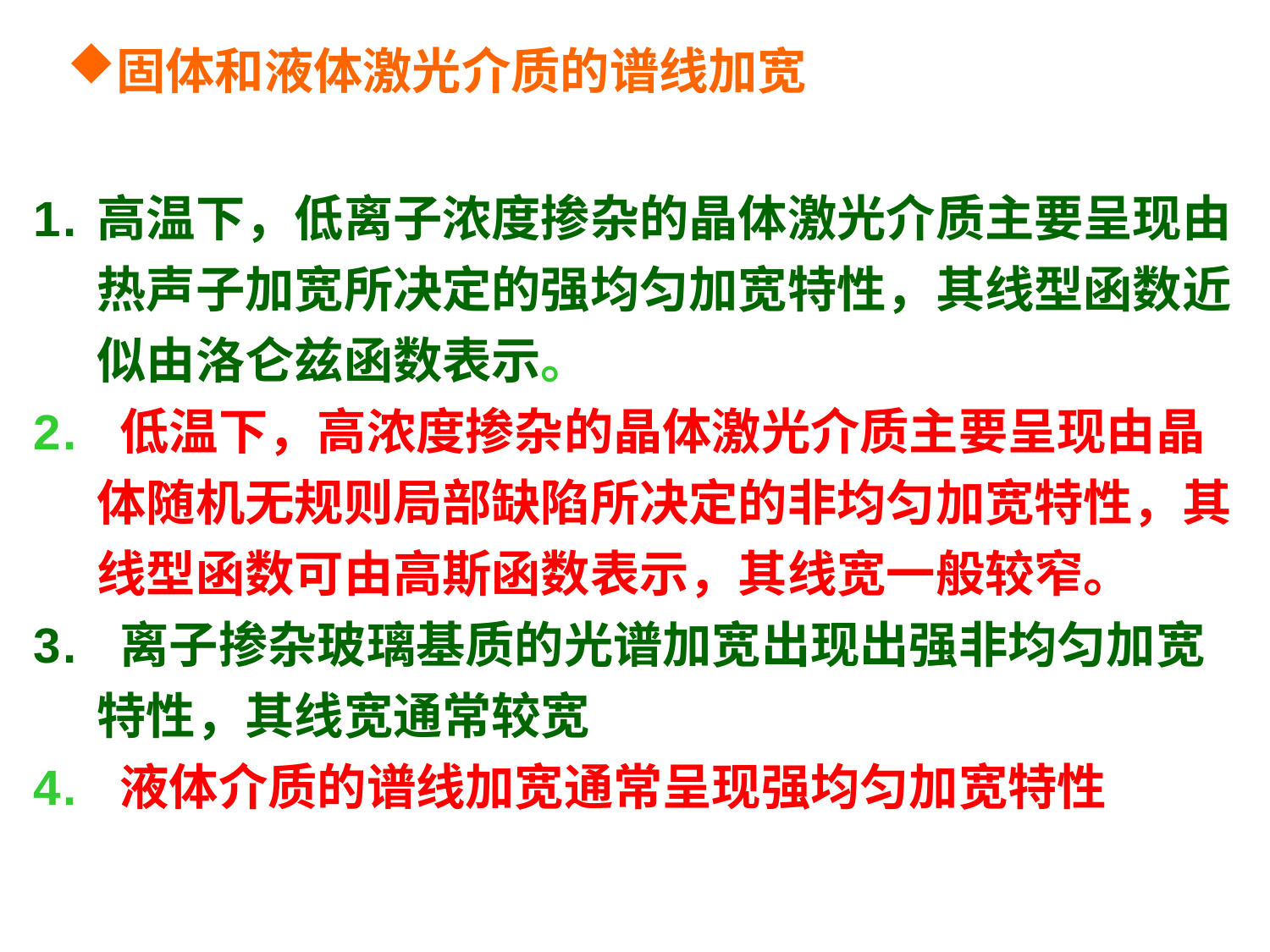

固体和液体激光介质的谱线加宽
高温下，低离子浓度掺杂的晶体激光介质主要呈现由热声子加宽所决定的强均匀加宽特性，其线型函数近似由洛仑兹函数表示。
 低温下，高浓度掺杂的晶体激光介质主要呈现由晶体随机无规则局部缺陷所决定的非均匀加宽特性，其线型函数可由高斯函数表示，其线宽一般较窄。
 离子掺杂玻璃基质的光谱加宽出现出强非均匀加宽特性，其线宽通常较宽
 液体介质的谱线加宽通常呈现强均匀加宽特性